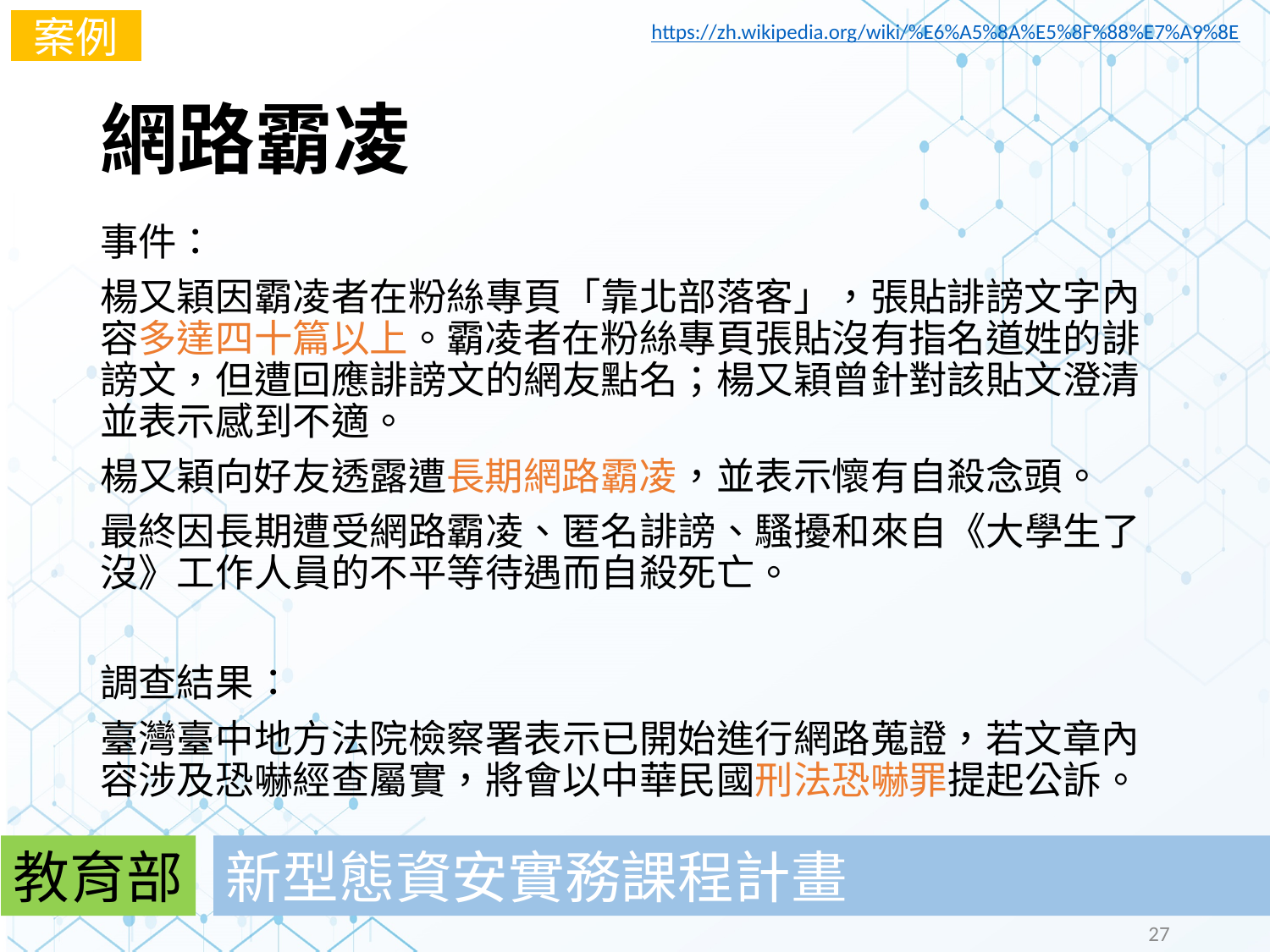

案例
https://zh.wikipedia.org/wiki/%E6%A5%8A%E5%8F%88%E7%A9%8E
# 網路霸凌
事件：
楊又穎因霸凌者在粉絲專頁「靠北部落客」，張貼誹謗文字內容多達四十篇以上。霸凌者在粉絲專頁張貼沒有指名道姓的誹謗文，但遭回應誹謗文的網友點名；楊又穎曾針對該貼文澄清並表示感到不適。
楊又穎向好友透露遭長期網路霸凌，並表示懷有自殺念頭。
最終因長期遭受網路霸凌、匿名誹謗、騷擾和來自《大學生了沒》工作人員的不平等待遇而自殺死亡。

調查結果：
臺灣臺中地方法院檢察署表示已開始進行網路蒐證，若文章內容涉及恐嚇經查屬實，將會以中華民國刑法恐嚇罪提起公訴。
教育部
新型態資安實務課程計畫
27